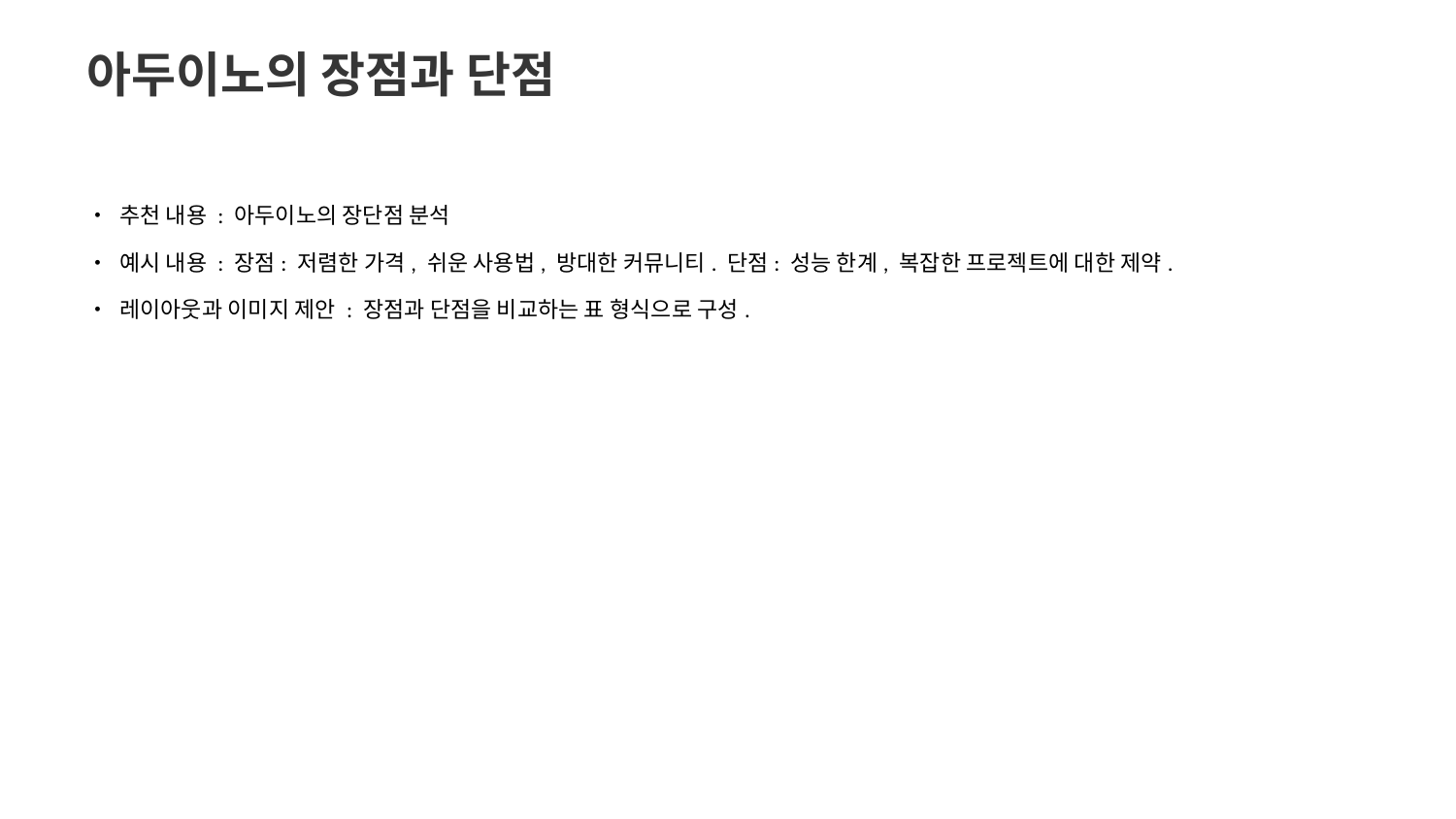

아두이노의 장점과 단점
• 추천 내용 : 아두이노의 장단점 분석
• 예시 내용 : 장점: 저렴한 가격, 쉬운 사용법, 방대한 커뮤니티. 단점: 성능 한계, 복잡한 프로젝트에 대한 제약.
• 레이아웃과 이미지 제안 : 장점과 단점을 비교하는 표 형식으로 구성.